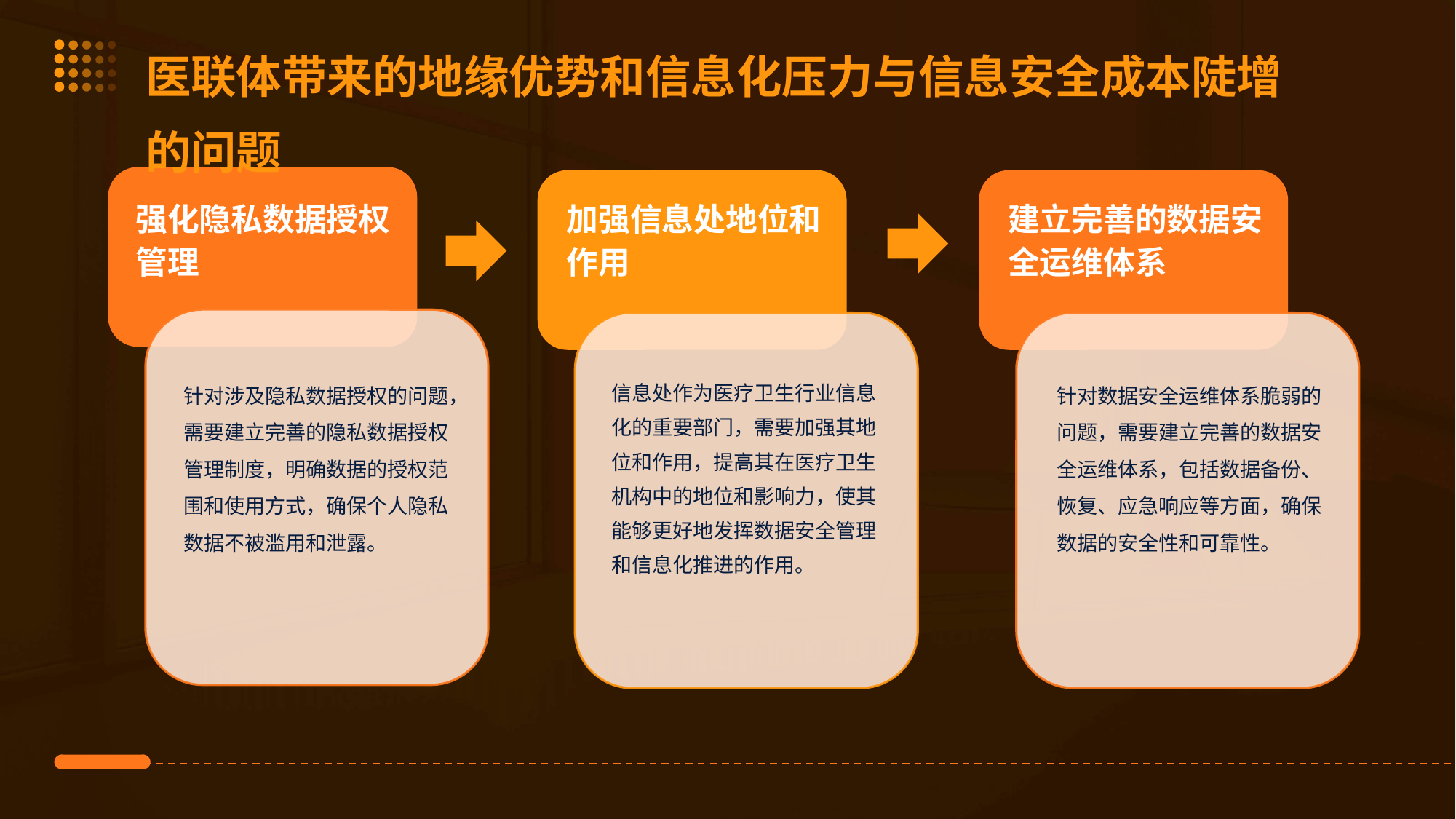

医联体带来的地缘优势和信息化压力与信息安全成本陡增的问题

强化隐私数据授权管理
加强信息处地位和作用
建立完善的数据安全运维体系

针对涉及隐私数据授权的问题，需要建立完善的隐私数据授权管理制度，明确数据的授权范围和使用方式，确保个人隐私数据不被滥用和泄露。
信息处作为医疗卫生行业信息化的重要部门，需要加强其地位和作用，提高其在医疗卫生机构中的地位和影响力，使其能够更好地发挥数据安全管理和信息化推进的作用。
针对数据安全运维体系脆弱的问题，需要建立完善的数据安全运维体系，包括数据备份、恢复、应急响应等方面，确保数据的安全性和可靠性。